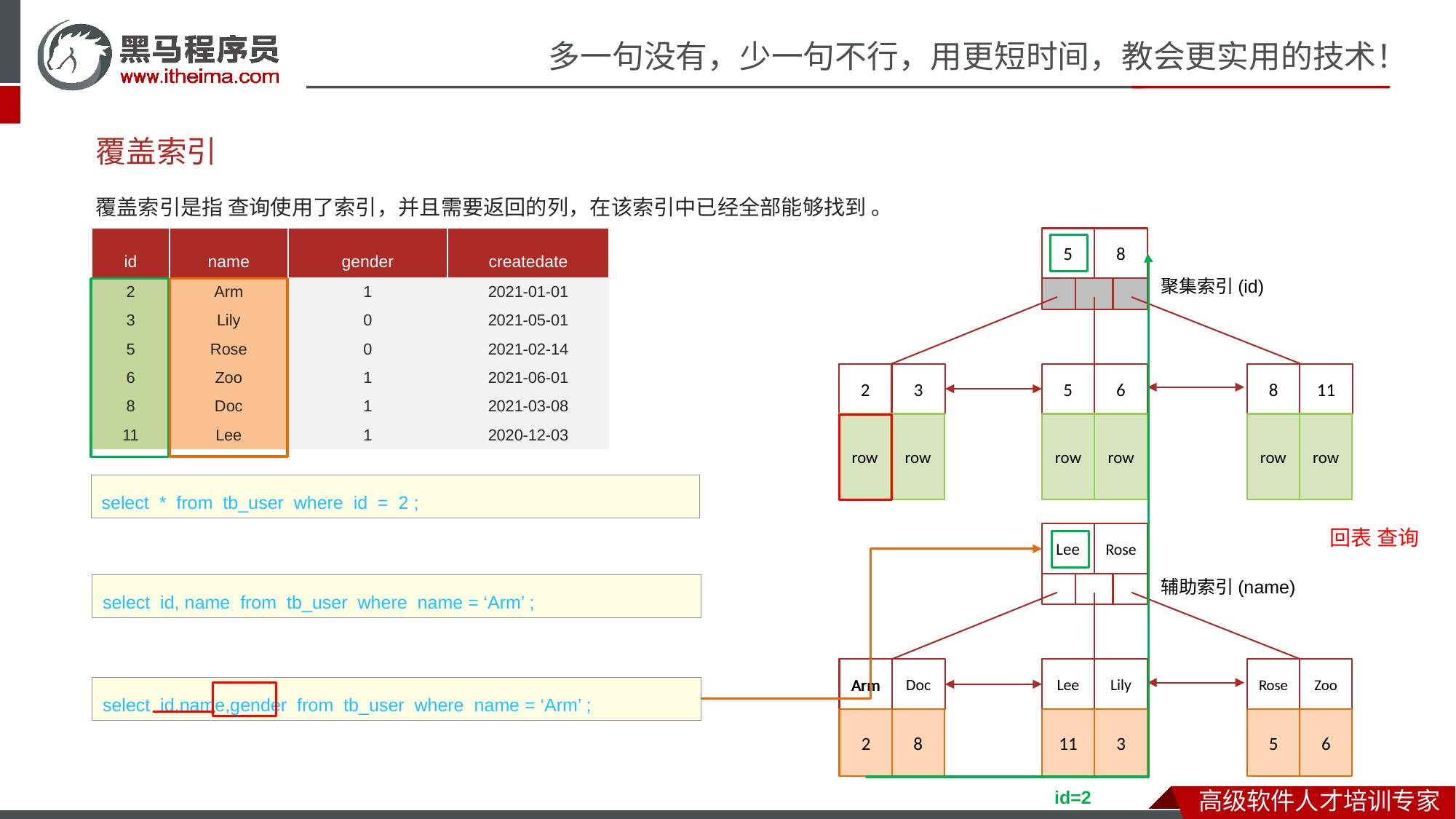

# 覆盖索引
覆盖索引是指 查询使用了索引，并且需要返回的列，在该索引中已经全部能够找到 。
| id | name | gender | createdate |
| --- | --- | --- | --- |
| 2 | Arm | 1 | 2021-01-01 |
| 3 | Lily | 0 | 2021-05-01 |
| 5 | Rose | 0 | 2021-02-14 |
| 6 | Zoo | 1 | 2021-06-01 |
| 8 | Doc | 1 | 2021-03-08 |
| 11 | Lee | 1 | 2020-12-03 |
5
8

聚集索引(id)

2
3
5
6
8
11
row
row
row
row
row
row
row

select  *  from  tb_user  where  id  =  2 ;
回表 查询
Lee
Rose

辅助索引(name)

select  id, name  from  tb_user  where  name = ‘Arm’ ;
Arm
Arm
Doc
Lee
Lily
Rose
Zoo
select  id,name,gender  from  tb_user  where  name = ‘Arm’ ;

2
2
8
11
3
5
6
id=2